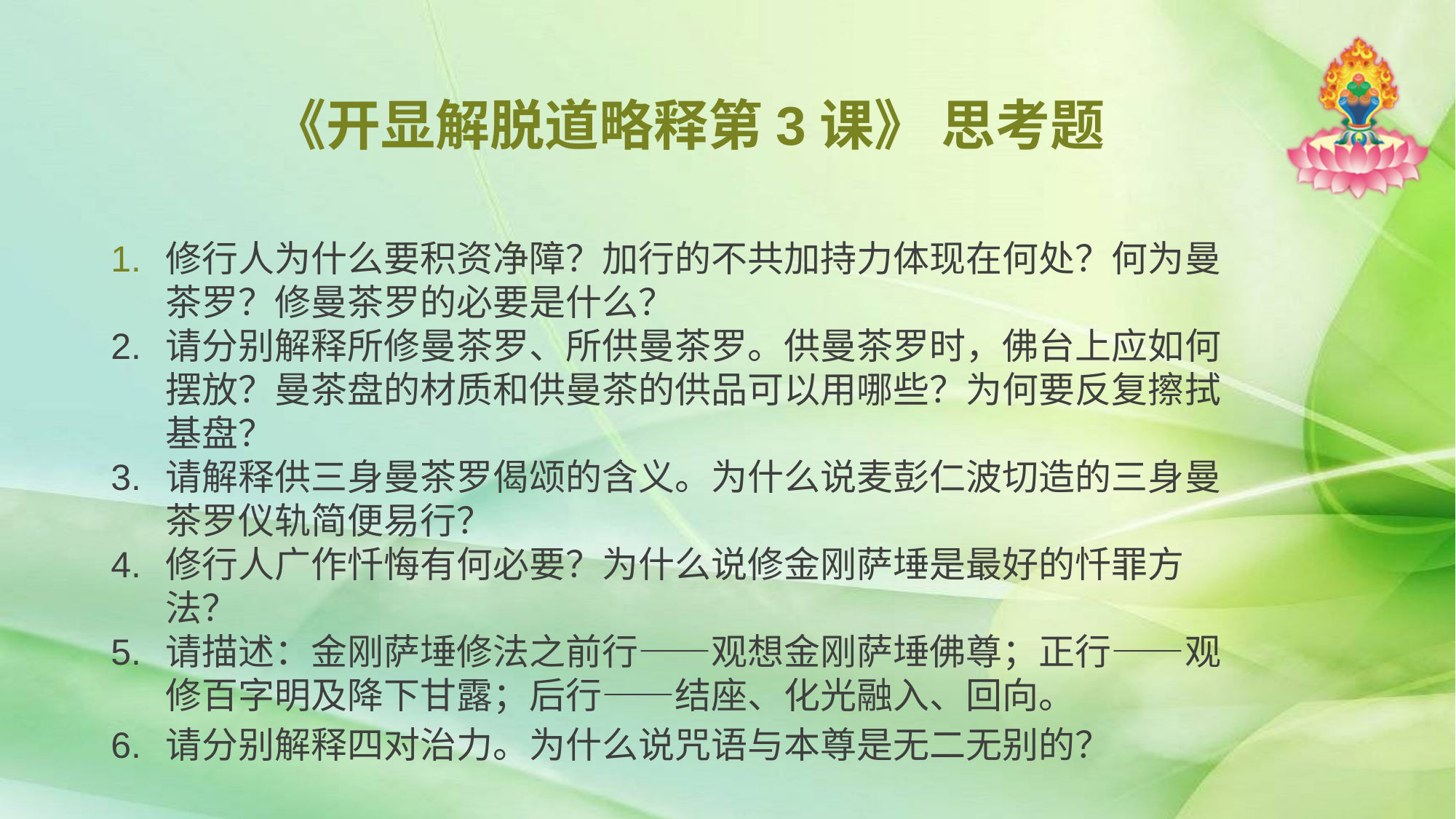

# 《开显解脱道略释第3课》 思考题
修行人为什么要积资净障？加行的不共加持力体现在何处？何为曼茶罗？修曼茶罗的必要是什么？
请分别解释所修曼茶罗、所供曼茶罗。供曼茶罗时，佛台上应如何摆放？曼茶盘的材质和供曼茶的供品可以用哪些？为何要反复擦拭基盘？
请解释供三身曼茶罗偈颂的含义。为什么说麦彭仁波切造的三身曼茶罗仪轨简便易行？
修行人广作忏悔有何必要？为什么说修金刚萨埵是最好的忏罪方法？
请描述：金刚萨埵修法之前行——观想金刚萨埵佛尊；正行——观修百字明及降下甘露；后行——结座、化光融入、回向。
请分别解释四对治力。为什么说咒语与本尊是无二无别的？